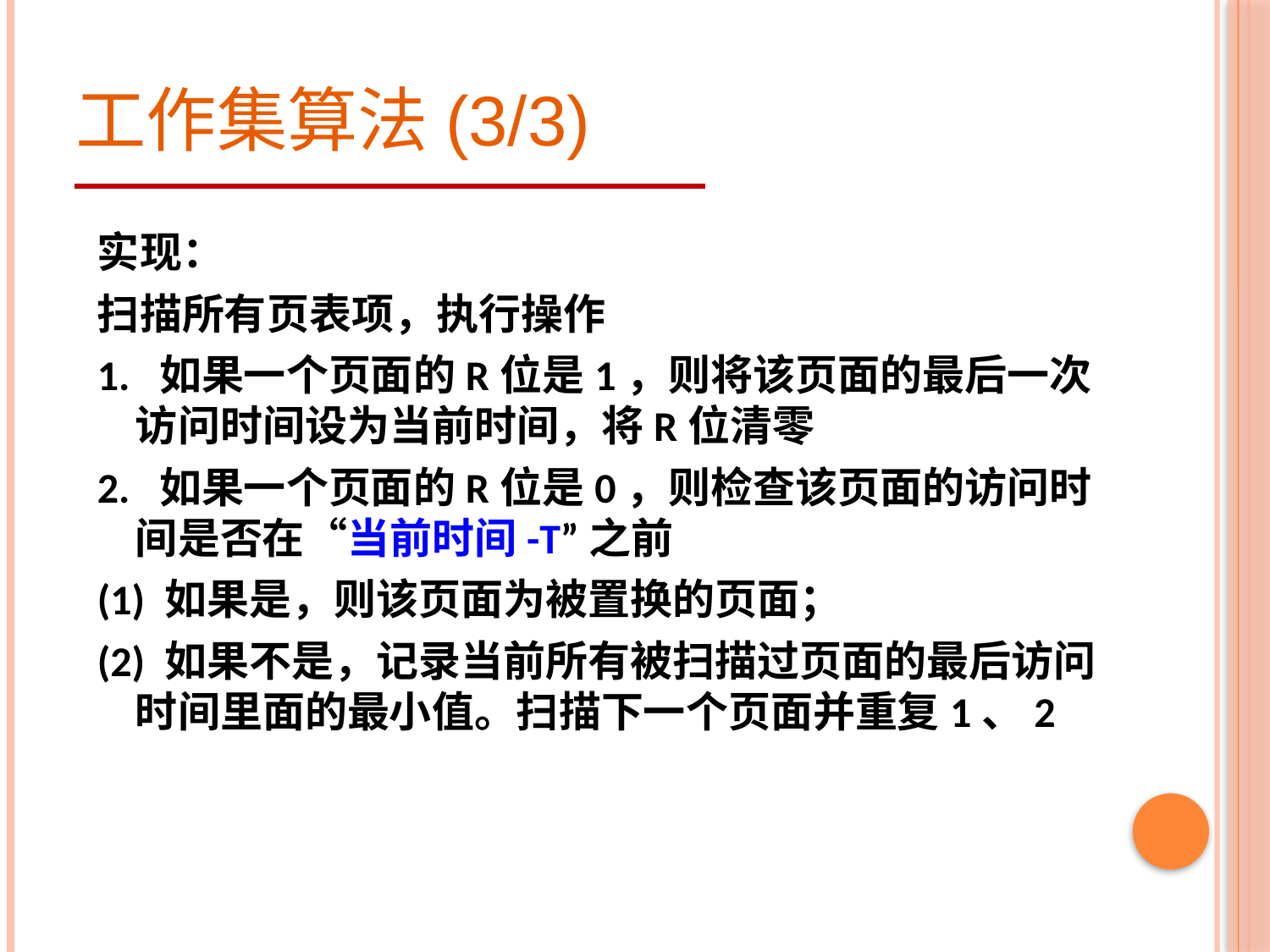

# 工作集算法(3/3)
实现：
扫描所有页表项，执行操作
1.  如果一个页面的R位是1，则将该页面的最后一次访问时间设为当前时间，将R位清零
2.  如果一个页面的R位是0，则检查该页面的访问时间是否在“当前时间-T”之前
(1) 如果是，则该页面为被置换的页面；
(2) 如果不是，记录当前所有被扫描过页面的最后访问时间里面的最小值。扫描下一个页面并重复1、2